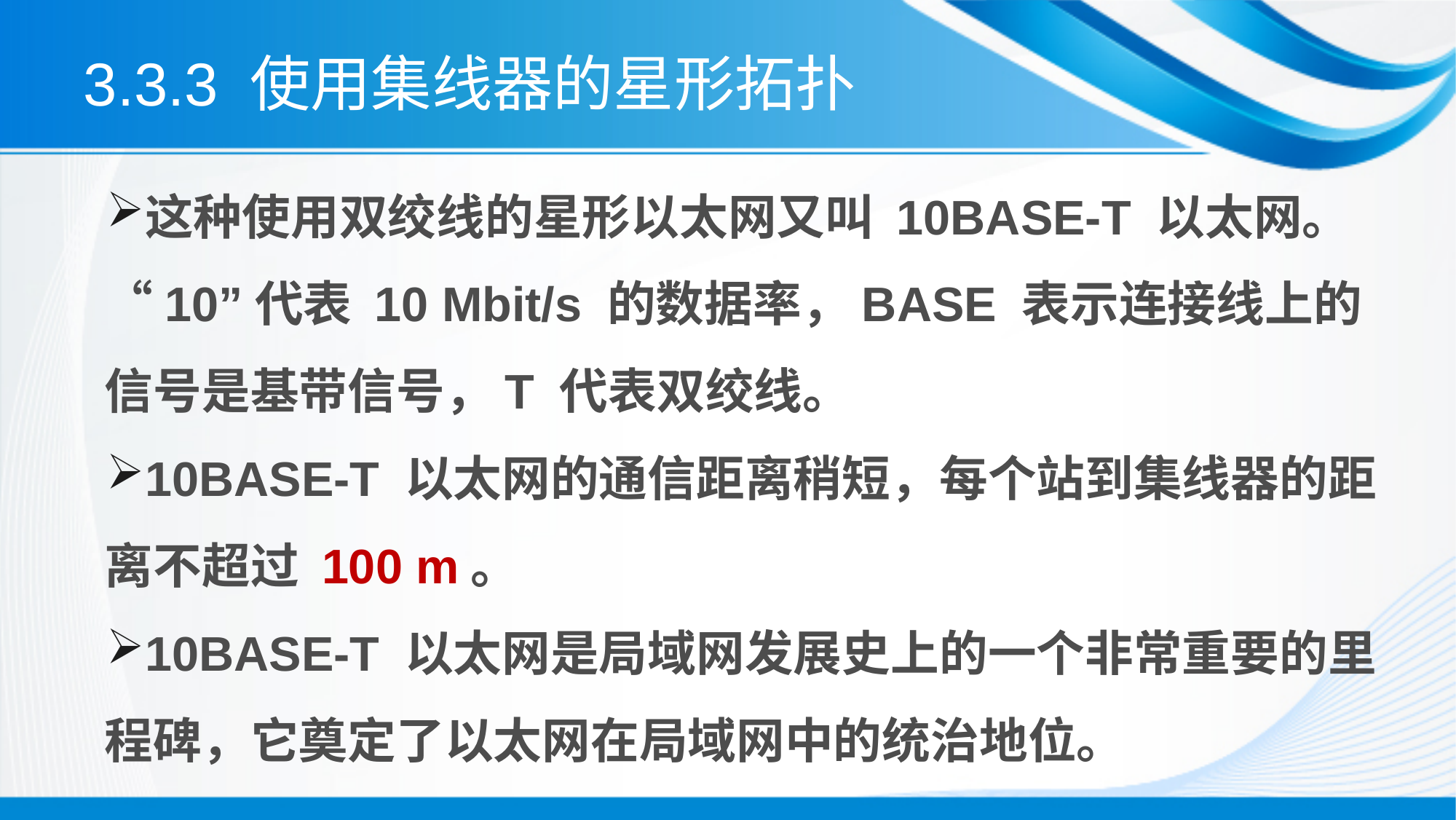

# 3.3.3 使用集线器的星形拓扑
这种使用双绞线的星形以太网又叫 10BASE-T 以太网。“10”代表 10 Mbit/s 的数据率，BASE 表示连接线上的信号是基带信号，T 代表双绞线。
10BASE-T 以太网的通信距离稍短，每个站到集线器的距离不超过 100 m。
10BASE-T 以太网是局域网发展史上的一个非常重要的里程碑，它奠定了以太网在局域网中的统治地位。